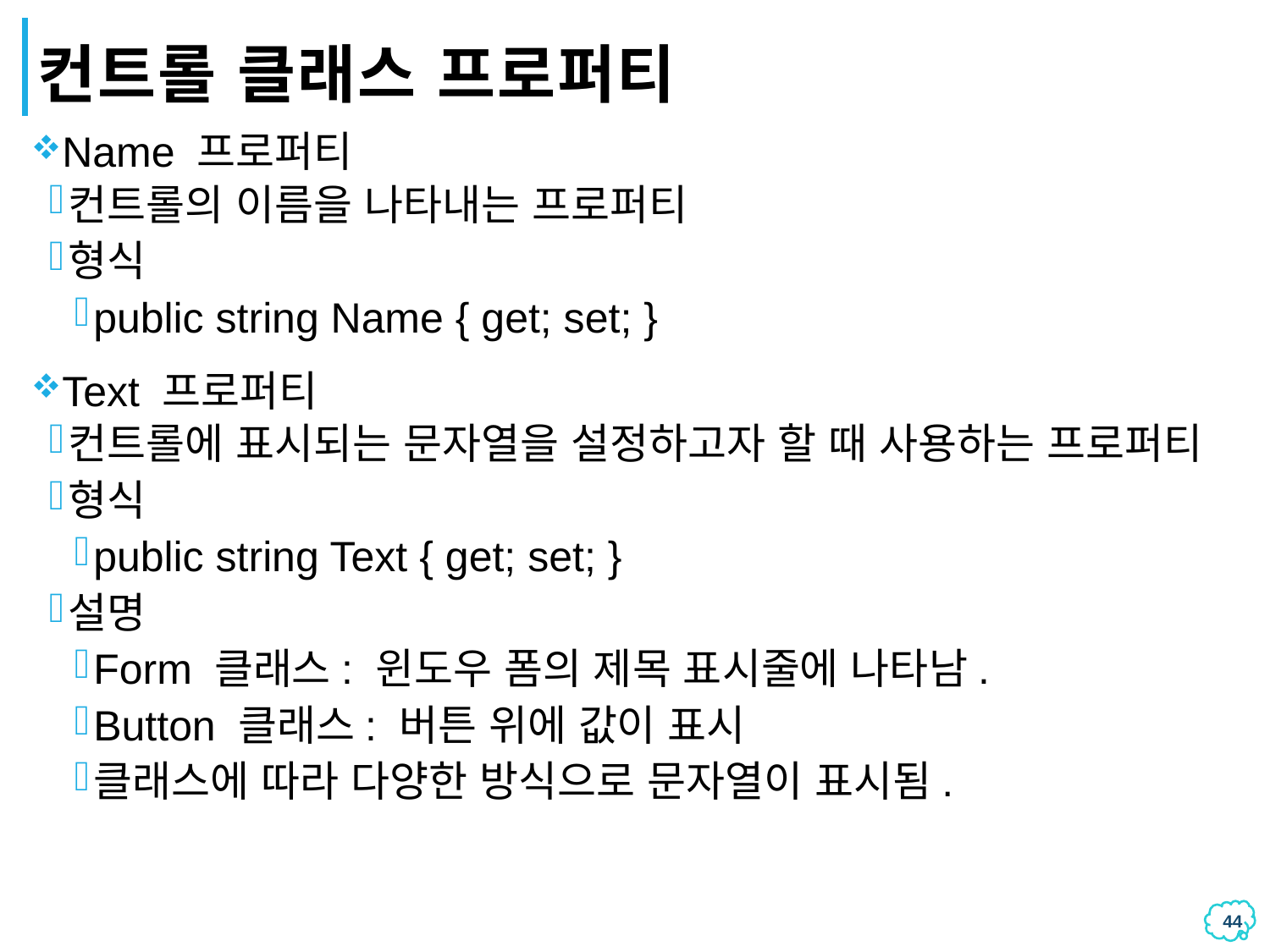

# 컨트롤 클래스 프로퍼티
Name 프로퍼티
컨트롤의 이름을 나타내는 프로퍼티
형식
public string Name { get; set; }
Text 프로퍼티
컨트롤에 표시되는 문자열을 설정하고자 할 때 사용하는 프로퍼티
형식
public string Text { get; set; }
설명
Form 클래스: 윈도우 폼의 제목 표시줄에 나타남.
Button 클래스: 버튼 위에 값이 표시
클래스에 따라 다양한 방식으로 문자열이 표시됨.

44